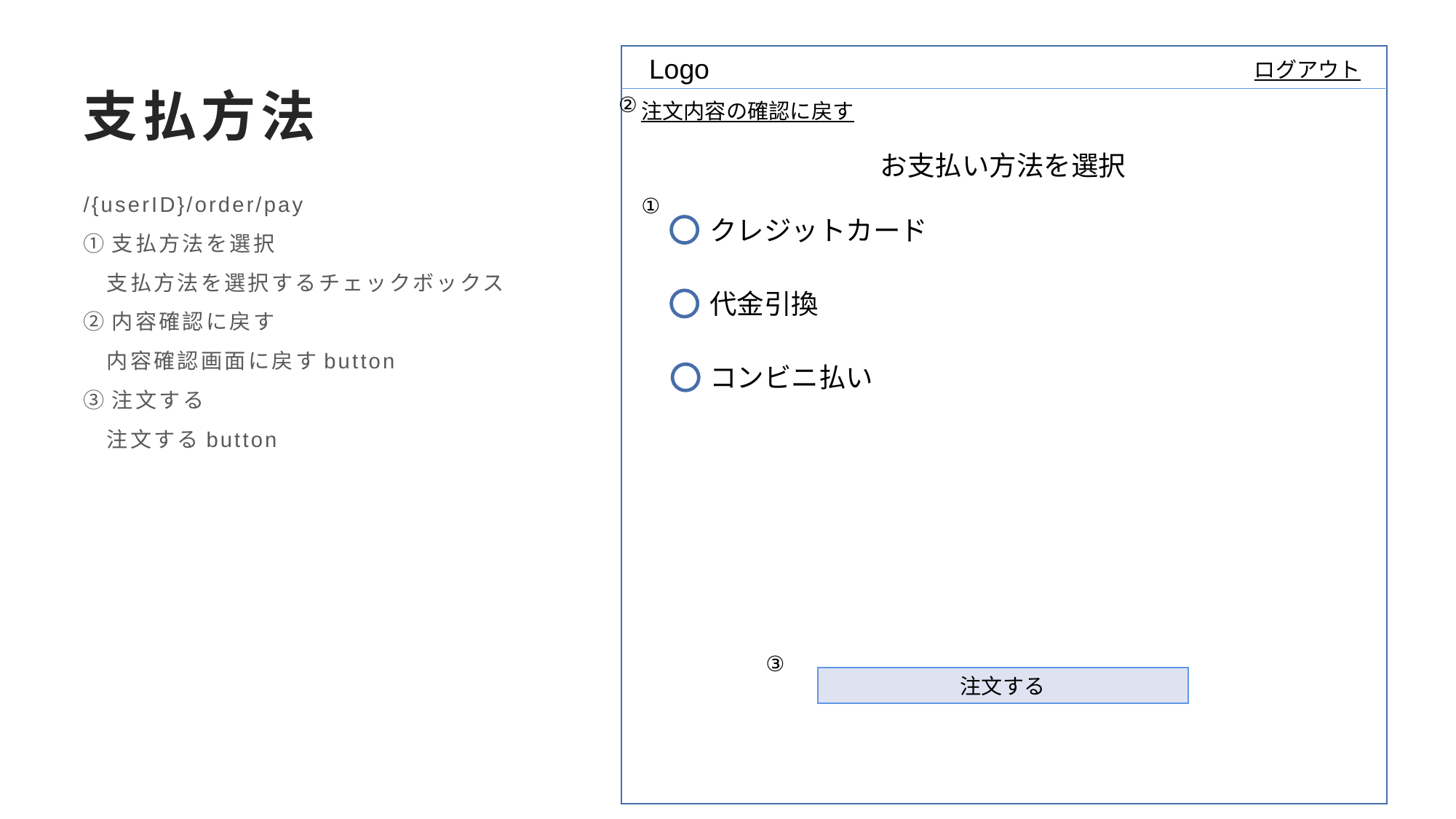

Logo
ログアウト
# 支払方法
②
注文内容の確認に戻す
お支払い方法を選択
/{userID}/order/pay
①支払方法を選択
　支払方法を選択するチェックボックス
②内容確認に戻す
　内容確認画面に戻すbutton
③注文する
　注文するbutton
①
クレジットカード

代金引換

コンビニ払い

③
注文する